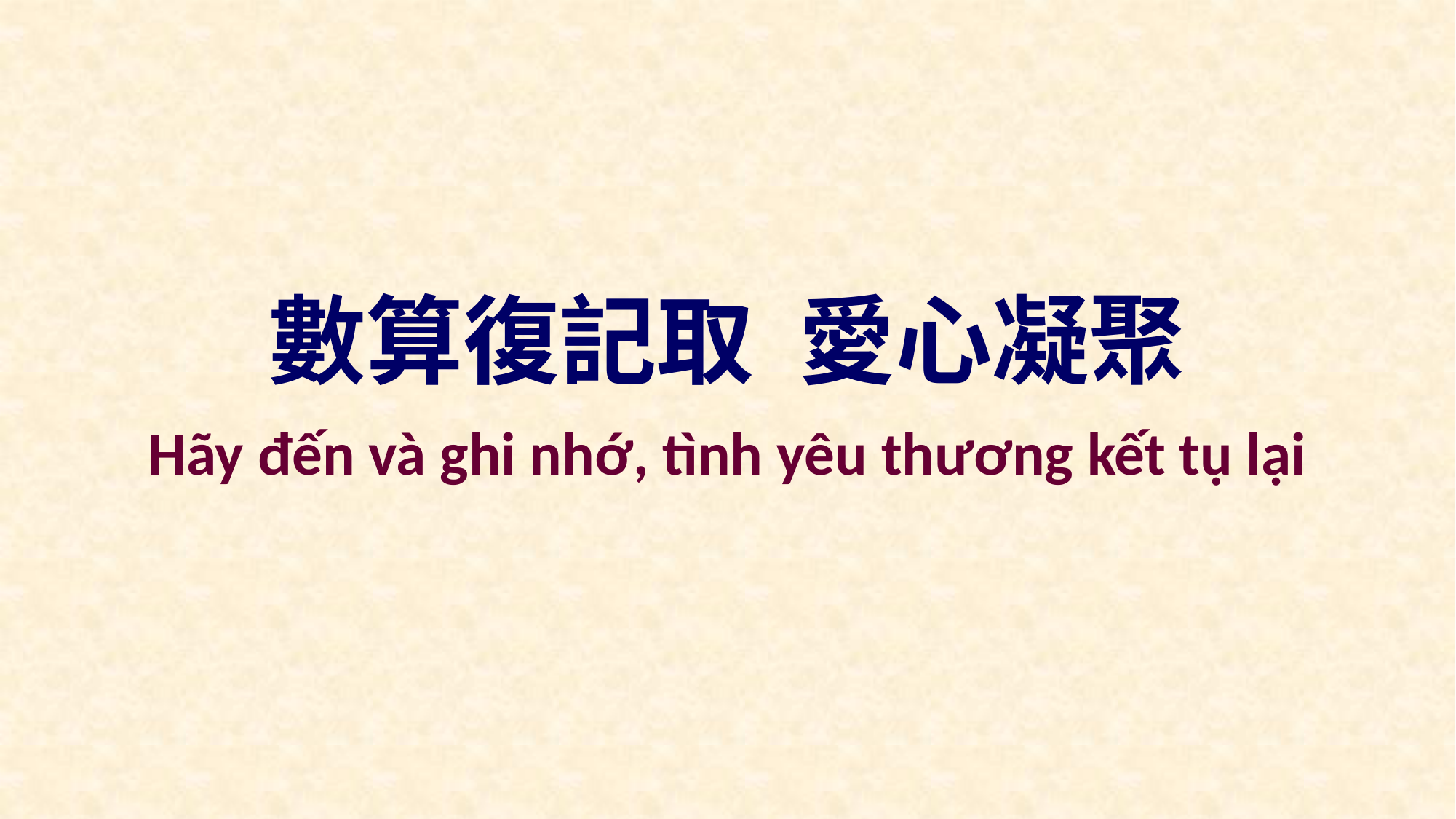

數算復記取  愛心凝聚
Hãy đến và ghi nhớ, tình yêu thương kết tụ lại